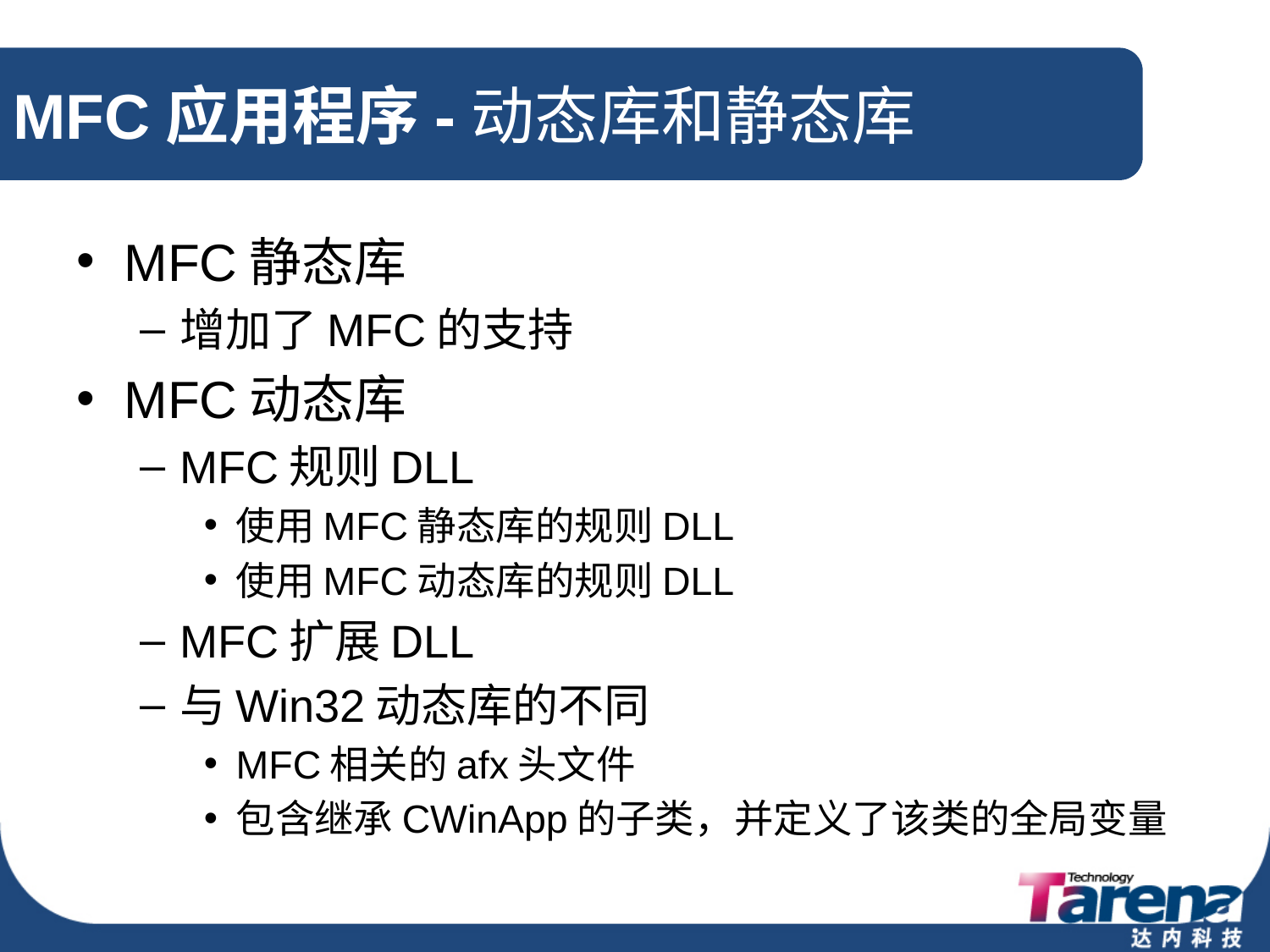

# MFC应用程序-动态库和静态库
MFC静态库
增加了MFC的支持
MFC动态库
MFC规则DLL
使用MFC静态库的规则DLL
使用MFC动态库的规则DLL
MFC扩展DLL
与Win32动态库的不同
MFC相关的afx头文件
包含继承CWinApp的子类，并定义了该类的全局变量